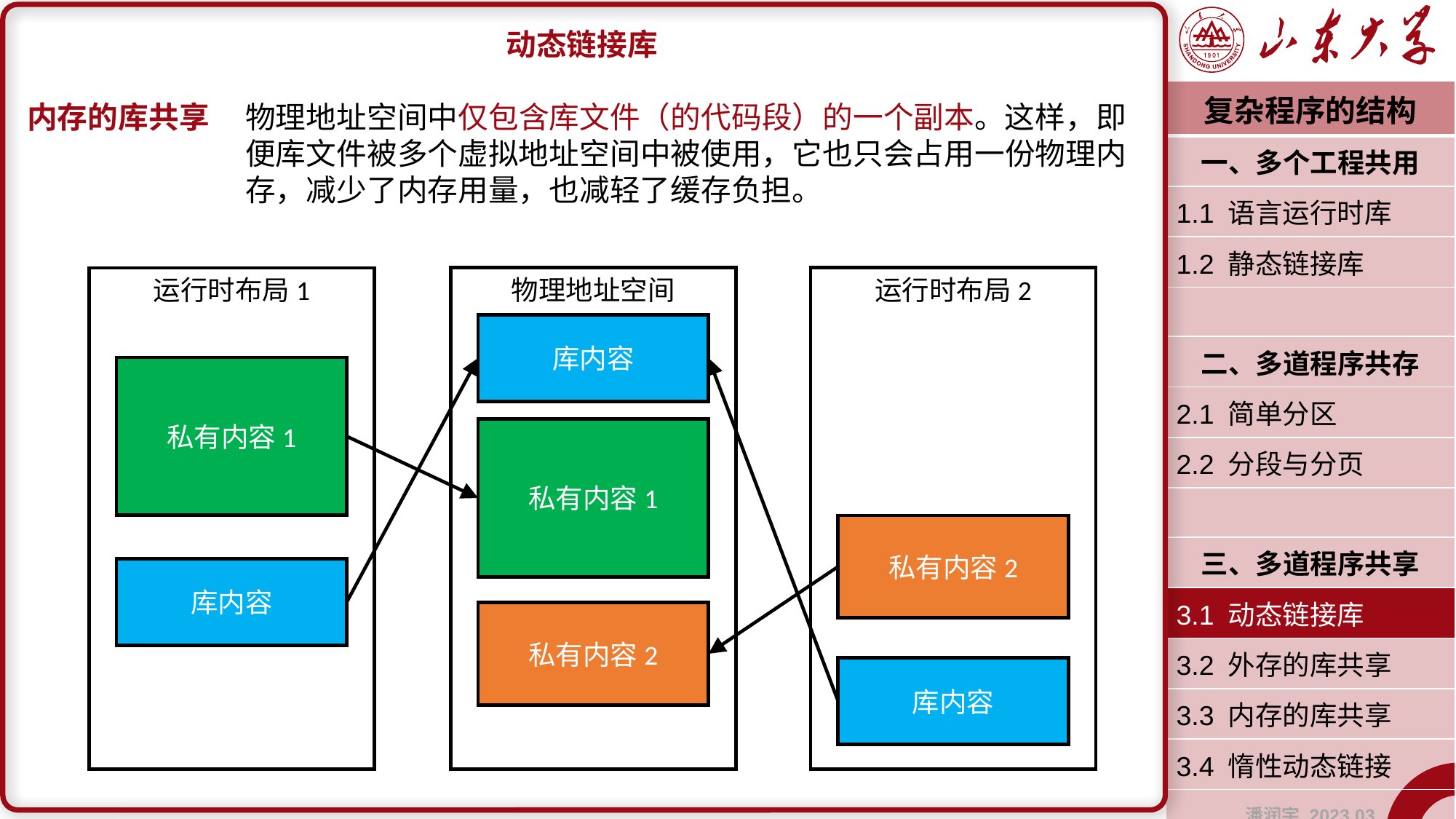

动态链接库

内存的库共享	物理地址空间中仅包含库文件（的代码段）的一个副本。这样，即		便库文件被多个虚拟地址空间中被使用，它也只会占用一份物理内		存，减少了内存用量，也减轻了缓存负担。
| 复杂程序的结构 |
| --- |
| 一、多个工程共用 |
| 1.1 语言运行时库 |
| 1.2 静态链接库 |
|  |
| 二、多道程序共存 |
| 2.1 简单分区 |
| 2.2 分段与分页 |
|  |
| 三、多道程序共享 |
| 3.1 动态链接库 |
| 3.2 外存的库共享 |
| 3.3 内存的库共享 |
| 3.4 惰性动态链接 |
| 潘润宇 2023.03 |
物理地址空间
运行时布局2
私有内容2
库内容
运行时布局1
库内容
库内容
私有内容1
私有内容1
私有内容2